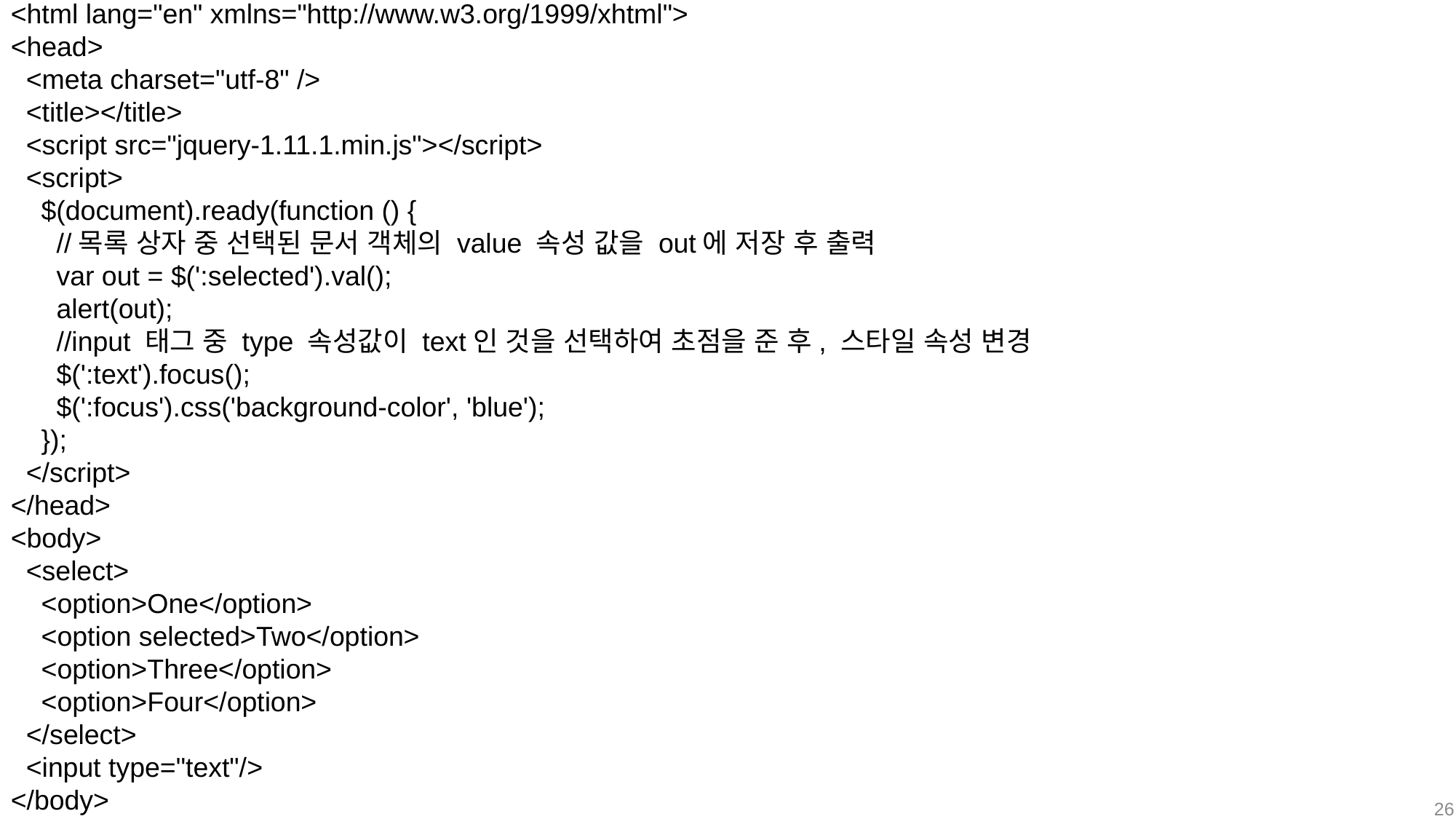

<!DOCTYPE html>
<html lang="en" xmlns="http://www.w3.org/1999/xhtml">
<head>
  <meta charset="utf-8" />
  <title></title>
  <script src="jquery-1.11.1.min.js"></script>
  <script>
    $(document).ready(function () {
      //목록 상자 중 선택된 문서 객체의 value 속성 값을 out에 저장 후 출력
      var out = $(':selected').val();
      alert(out);
      //input 태그 중 type 속성값이 text인 것을 선택하여 초점을 준 후, 스타일 속성 변경
      $(':text').focus();
      $(':focus').css('background-color', 'blue');
    });
  </script>
</head>
<body>
  <select>
    <option>One</option>
    <option selected>Two</option>
    <option>Three</option>
    <option>Four</option>
  </select>
  <input type="text"/>
</body>
</html>
26